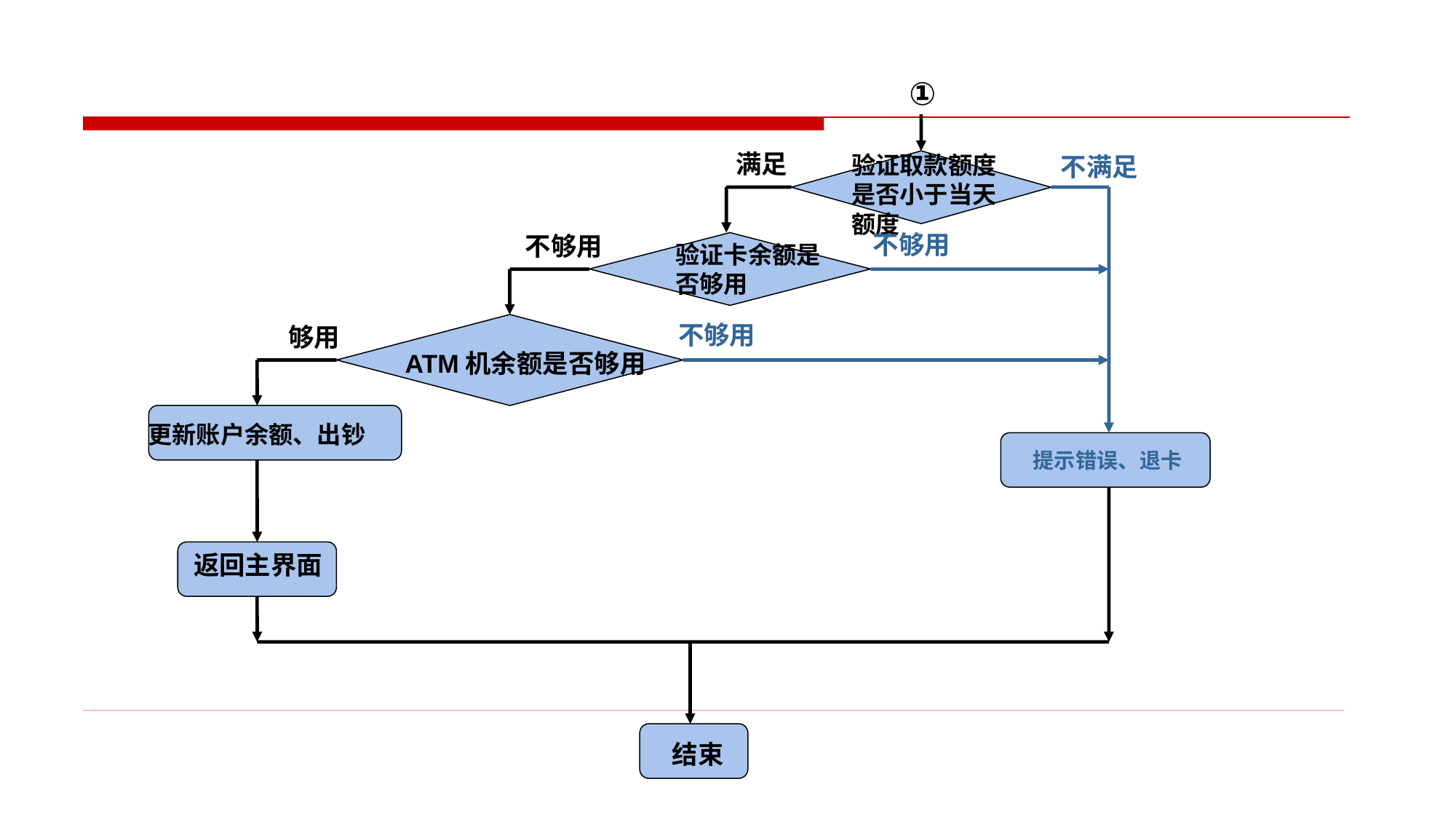

#
①

满足
验证取款额度是否小于当天额度

不满足

不够用
不够用

验证卡余额是      否够用

ATM机余额是否够用
不够用
够用

更新账户余额、出钞

提示错误、退卡

返回主界面

结束